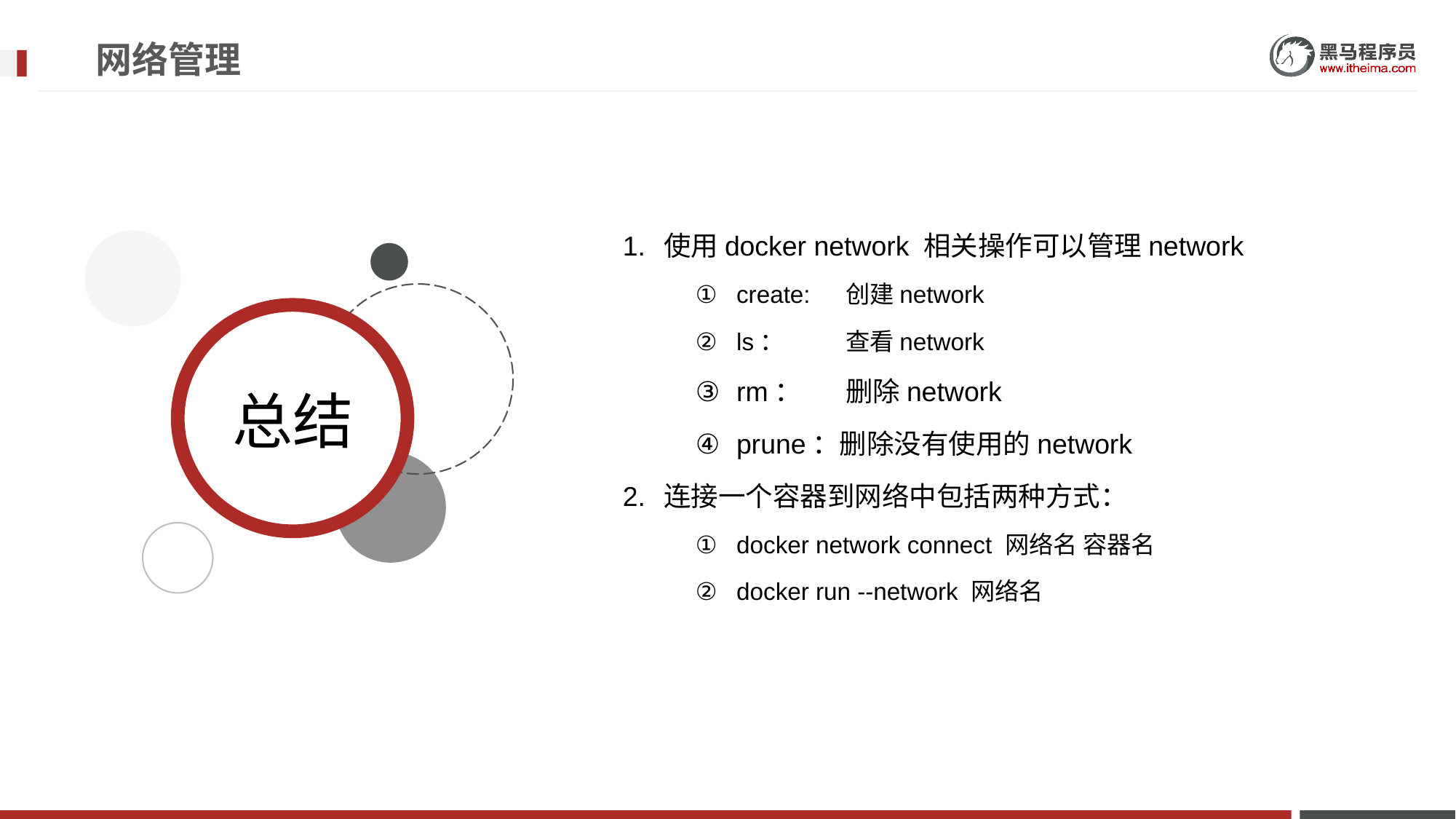

# 网络管理
使用docker network 相关操作可以管理network
create:	创建network
ls：	查看network
rm：	删除network
prune：删除没有使用的network
连接一个容器到网络中包括两种方式：
docker network connect 网络名 容器名
docker run --network 网络名